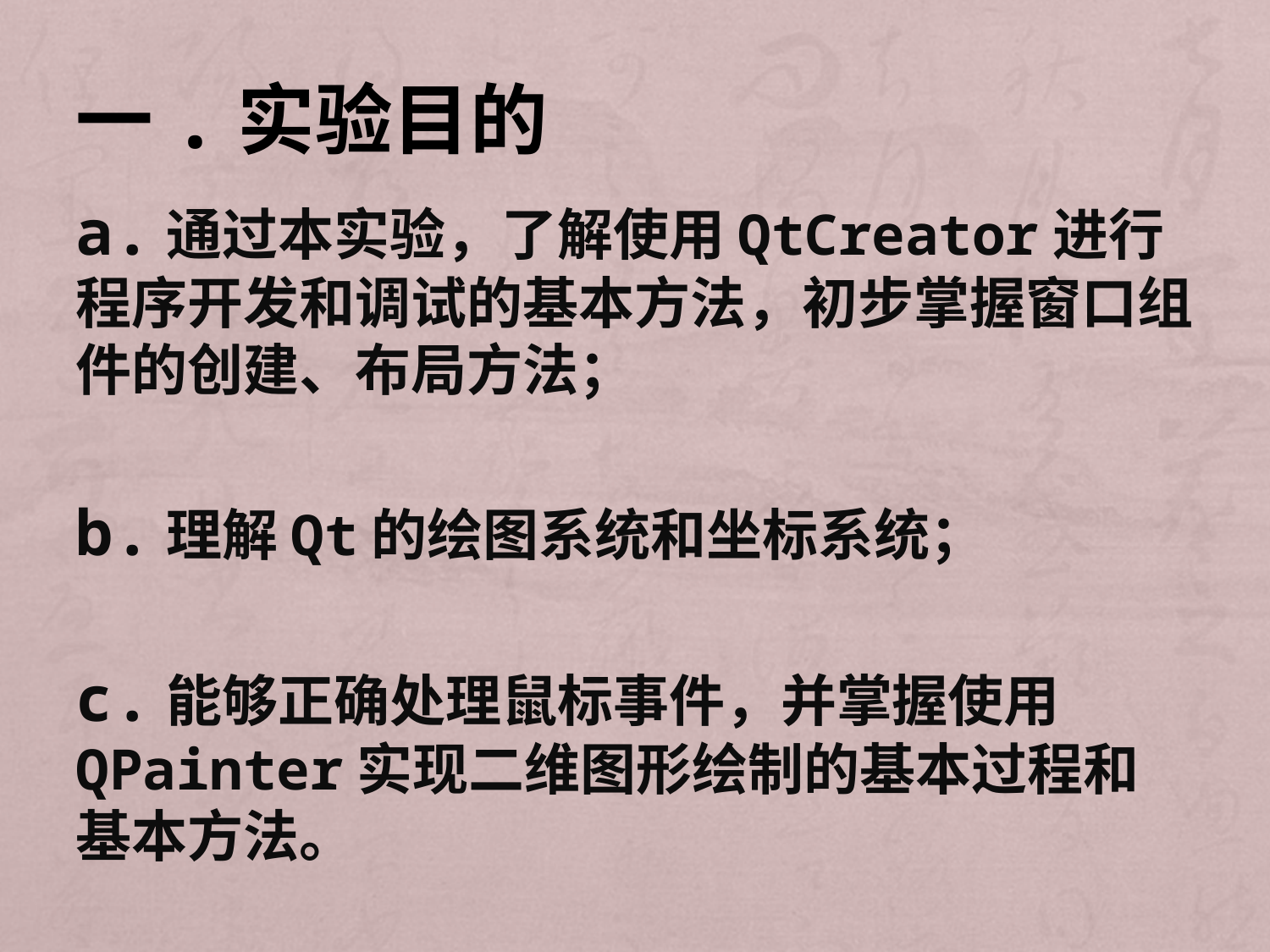

# 一.实验目的
a.通过本实验，了解使用QtCreator进行程序开发和调试的基本方法，初步掌握窗口组件的创建、布局方法；

b.理解Qt的绘图系统和坐标系统；

c.能够正确处理鼠标事件，并掌握使用QPainter实现二维图形绘制的基本过程和基本方法。